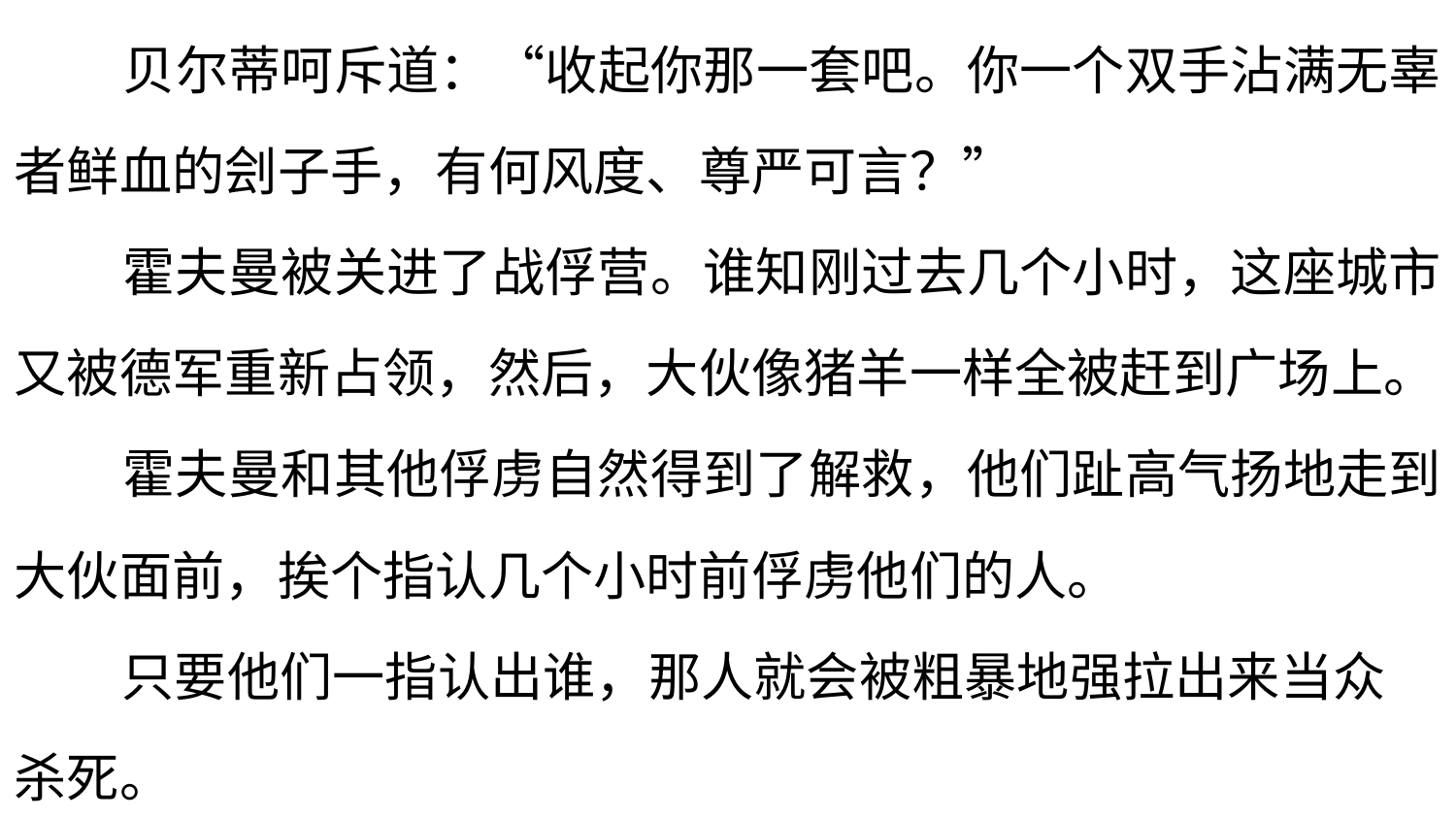

贝尔蒂呵斥道：“收起你那一套吧。你一个双手沾满无辜者鲜血的刽子手，有何风度、尊严可言？”
        霍夫曼被关进了战俘营。谁知刚过去几个小时，这座城市又被德军重新占领，然后，大伙像猪羊一样全被赶到广场上。
        霍夫曼和其他俘虏自然得到了解救，他们趾高气扬地走到大伙面前，挨个指认几个小时前俘虏他们的人。
        只要他们一指认出谁，那人就会被粗暴地强拉出来当众
杀死。